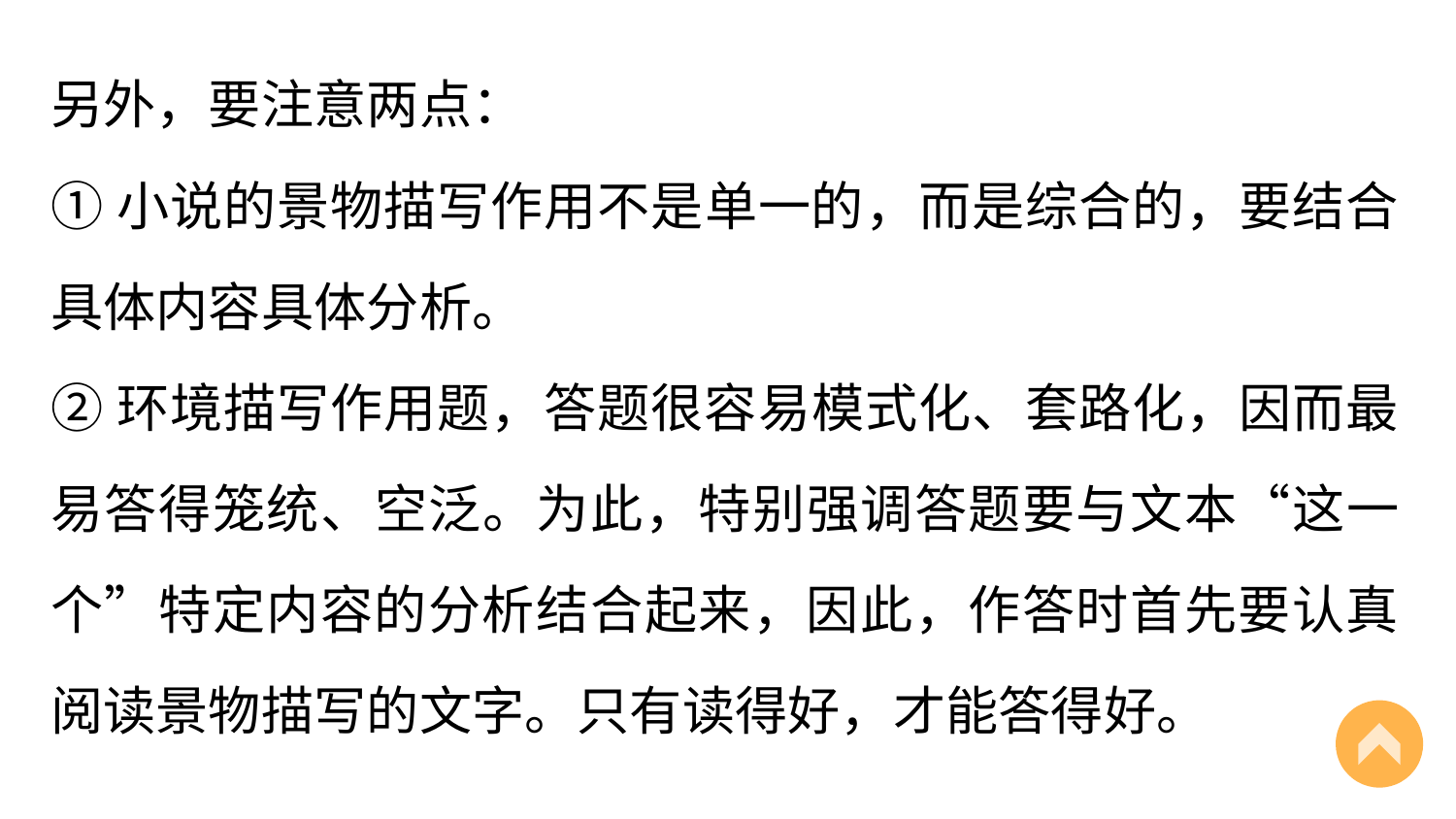

另外，要注意两点：
①小说的景物描写作用不是单一的，而是综合的，要结合具体内容具体分析。
②环境描写作用题，答题很容易模式化、套路化，因而最易答得笼统、空泛。为此，特别强调答题要与文本“这一个”特定内容的分析结合起来，因此，作答时首先要认真阅读景物描写的文字。只有读得好，才能答得好。